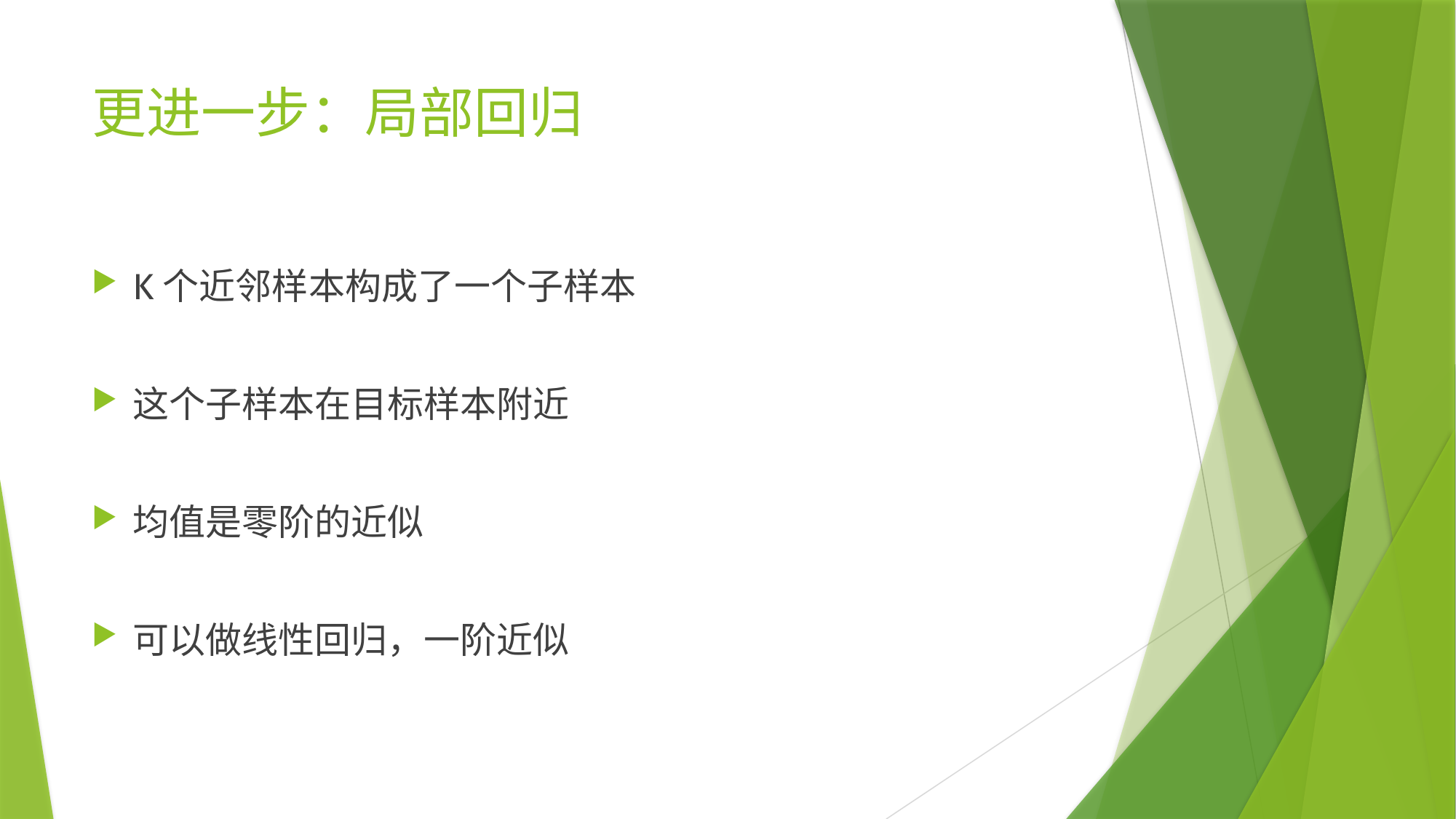

# 更进一步：局部回归
K个近邻样本构成了一个子样本

这个子样本在目标样本附近

均值是零阶的近似

可以做线性回归，一阶近似